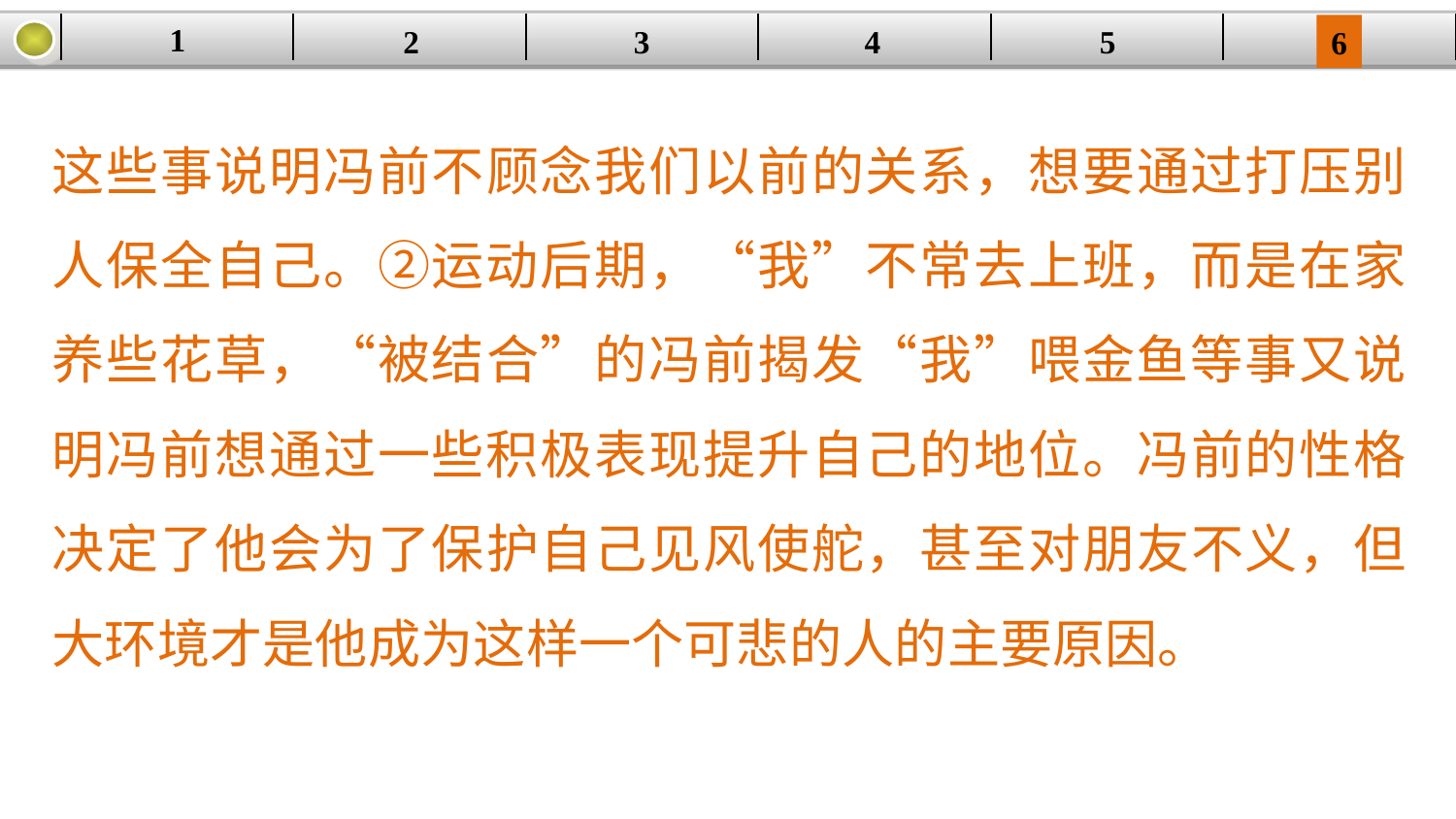

1
|  |  |  |  |  |  |
| --- | --- | --- | --- | --- | --- |
2
3
4
5
6

这些事说明冯前不顾念我们以前的关系，想要通过打压别人保全自己。②运动后期，“我”不常去上班，而是在家养些花草，“被结合”的冯前揭发“我”喂金鱼等事又说明冯前想通过一些积极表现提升自己的地位。冯前的性格决定了他会为了保护自己见风使舵，甚至对朋友不义，但大环境才是他成为这样一个可悲的人的主要原因。